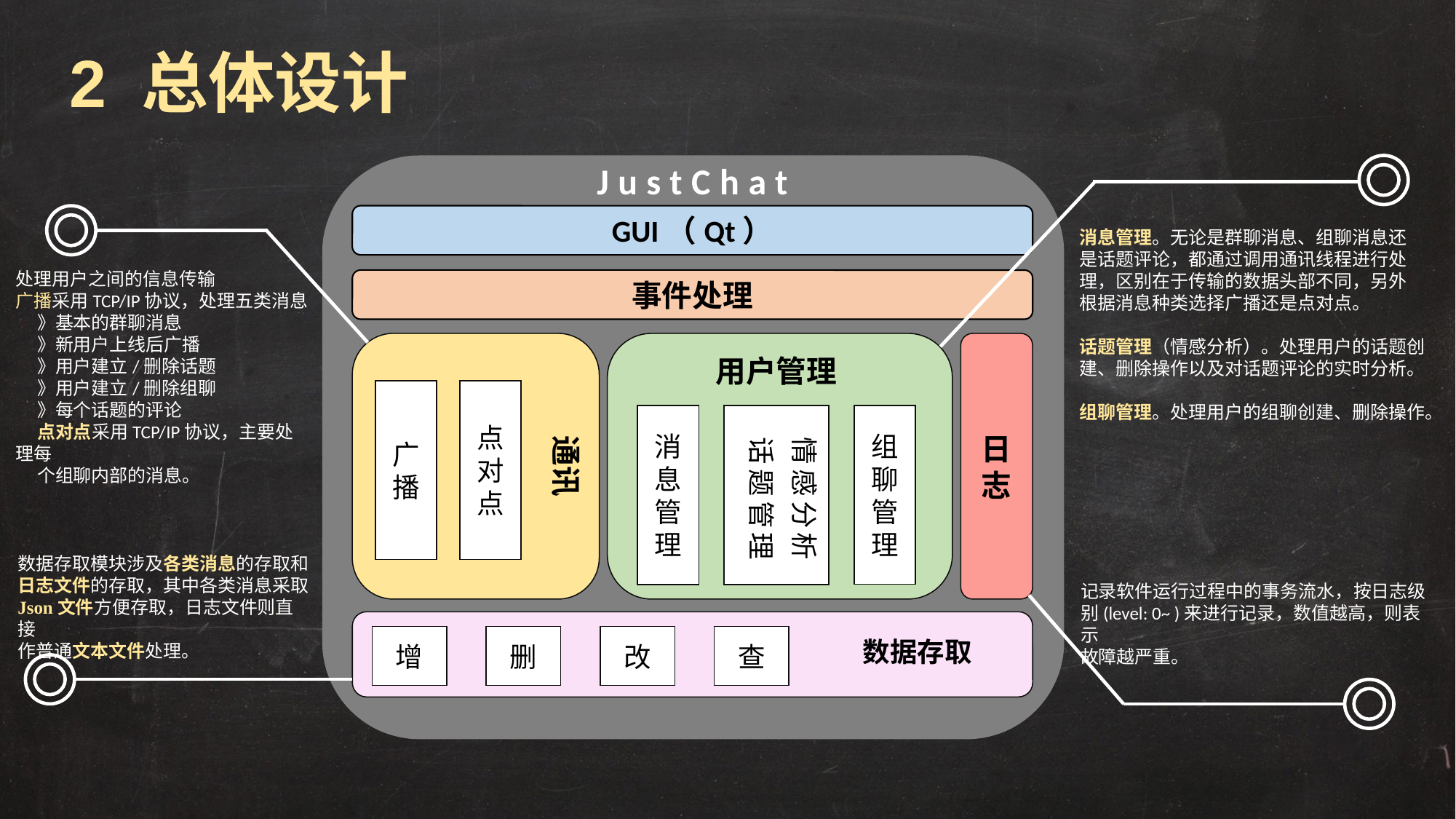

2 总体设计
JustChat

GUI（Qt）
事件处理

日志
用户管理
广播
点对点
消息管理

组聊管理
话题管理
情感分析
通讯

增
删
改
查
数据存取

消息管理。无论是群聊消息、组聊消息还
是话题评论，都通过调用通讯线程进行处
理，区别在于传输的数据头部不同，另外
根据消息种类选择广播还是点对点。

话题管理（情感分析）。处理用户的话题创
建、删除操作以及对话题评论的实时分析。

组聊管理。处理用户的组聊创建、删除操作。
处理用户之间的信息传输
广播采用TCP/IP协议，处理五类消息
》基本的群聊消息
》新用户上线后广播
》用户建立/删除话题
》用户建立/删除组聊
》每个话题的评论
点对点采用TCP/IP协议，主要处理每
个组聊内部的消息。
数据存取模块涉及各类消息的存取和
日志文件的存取，其中各类消息采取
Json文件方便存取，日志文件则直接
作普通文本文件处理。
记录软件运行过程中的事务流水，按日志级
别(level: 0~ )来进行记录，数值越高，则表示
故障越严重。